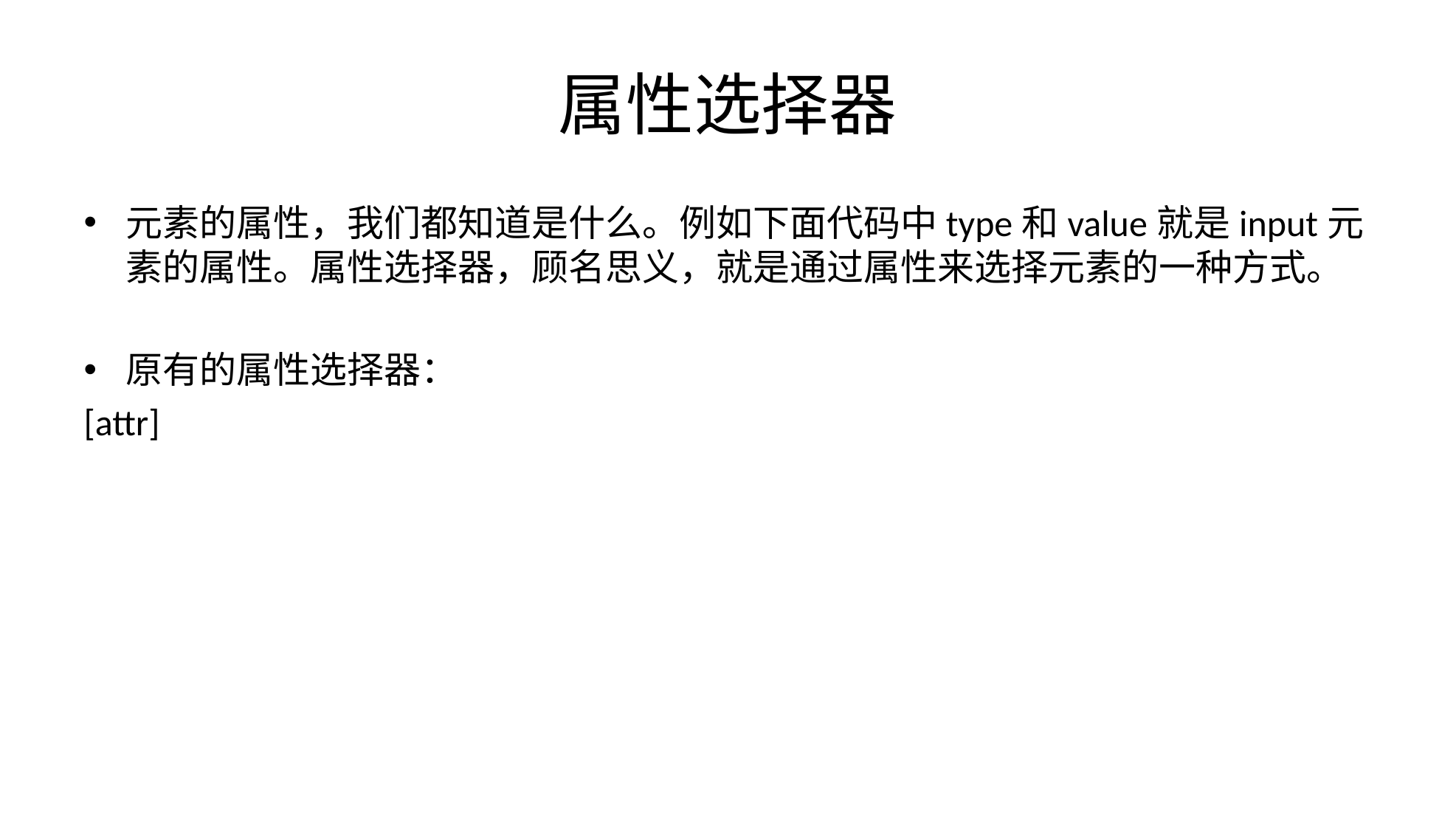

# 属性选择器
元素的属性，我们都知道是什么。例如下面代码中type和value就是input元素的属性。属性选择器，顾名思义，就是通过属性来选择元素的一种方式。

原有的属性选择器：
[attr]